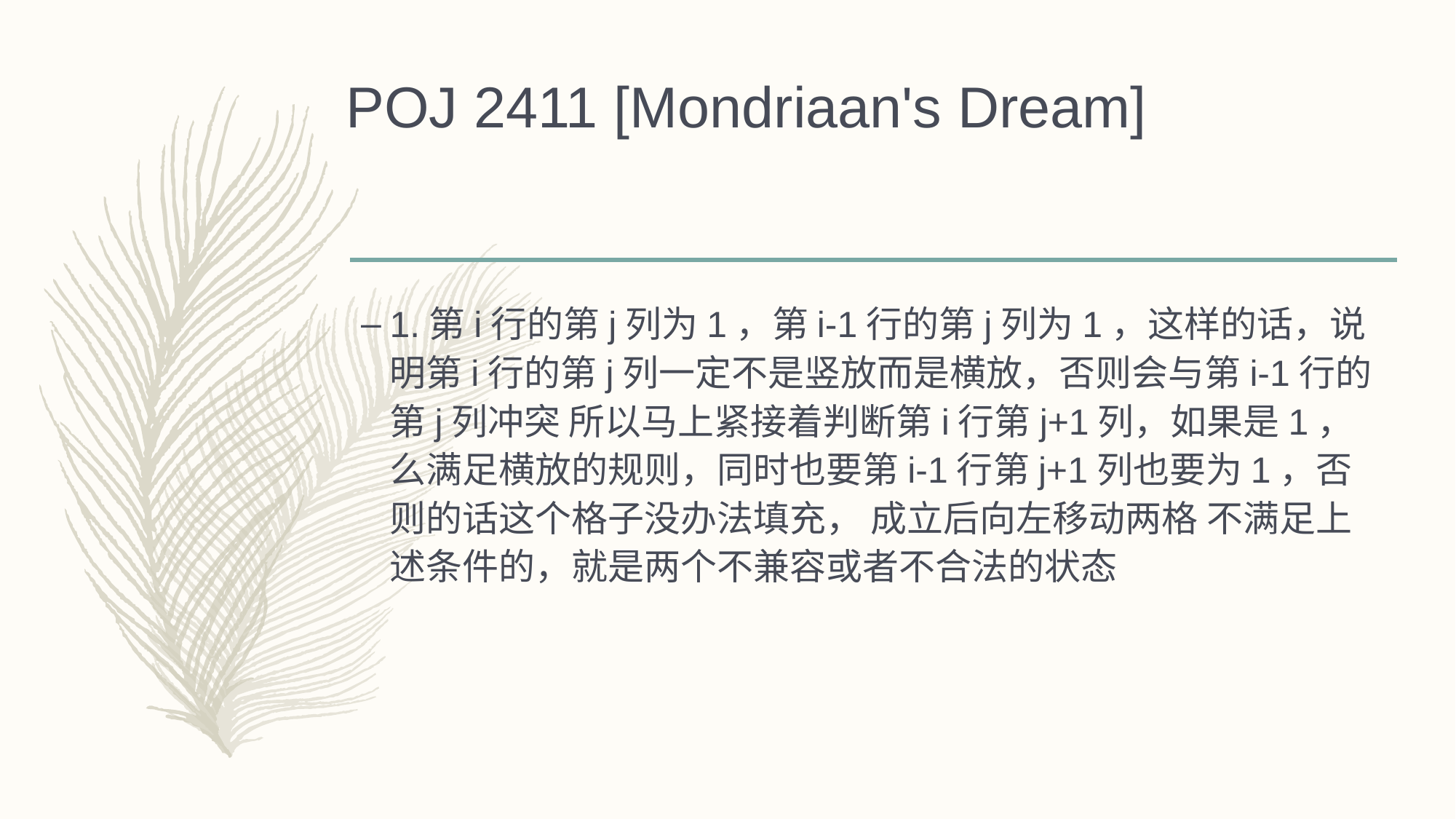

# POJ 2411 [Mondriaan's Dream]
1.第i行的第j列为1，第i-1行的第j列为1，这样的话，说明第i行的第j列一定不是竖放而是横放，否则会与第i-1行的第j列冲突 所以马上紧接着判断第i行第j+1列，如果是1，么满足横放的规则，同时也要第i-1行第j+1列也要为1，否则的话这个格子没办法填充， 成立后向左移动两格 不满足上述条件的，就是两个不兼容或者不合法的状态